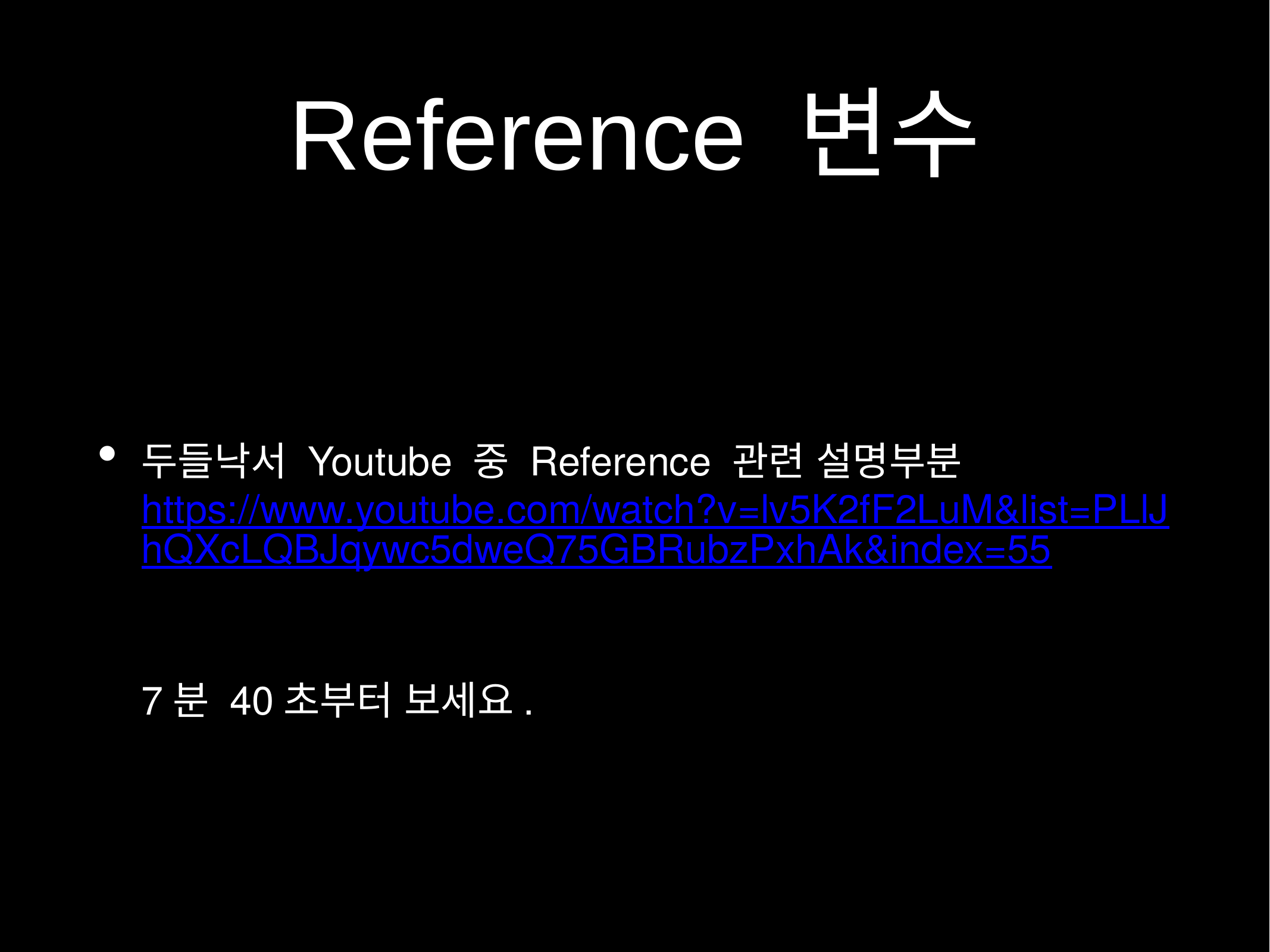

# Reference 변수
두들낙서 Youtube 중 Reference 관련 설명부분
https://www.youtube.com/watch?v=lv5K2fF2LuM&list=PLlJhQXcLQBJqywc5dweQ75GBRubzPxhAk&index=55
7분 40초부터 보세요.